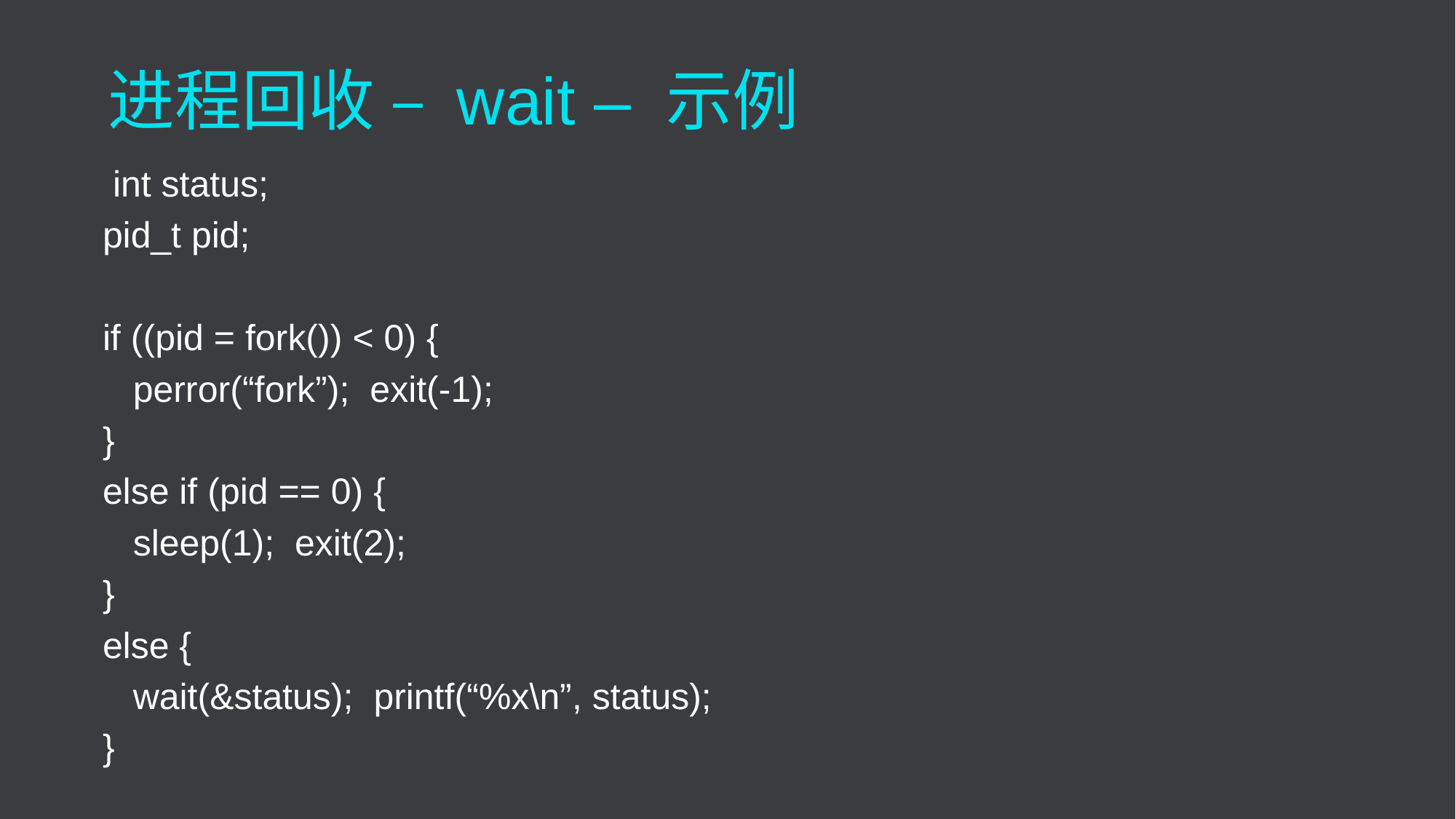

进程回收 – wait – 示例
   int status;
  pid_t pid;

  if ((pid = fork()) < 0) {
     perror(“fork”);  exit(-1);
  }
  else if (pid == 0) {
     sleep(1);  exit(2);
  }
  else {
     wait(&status);  printf(“%x\n”, status);
  }